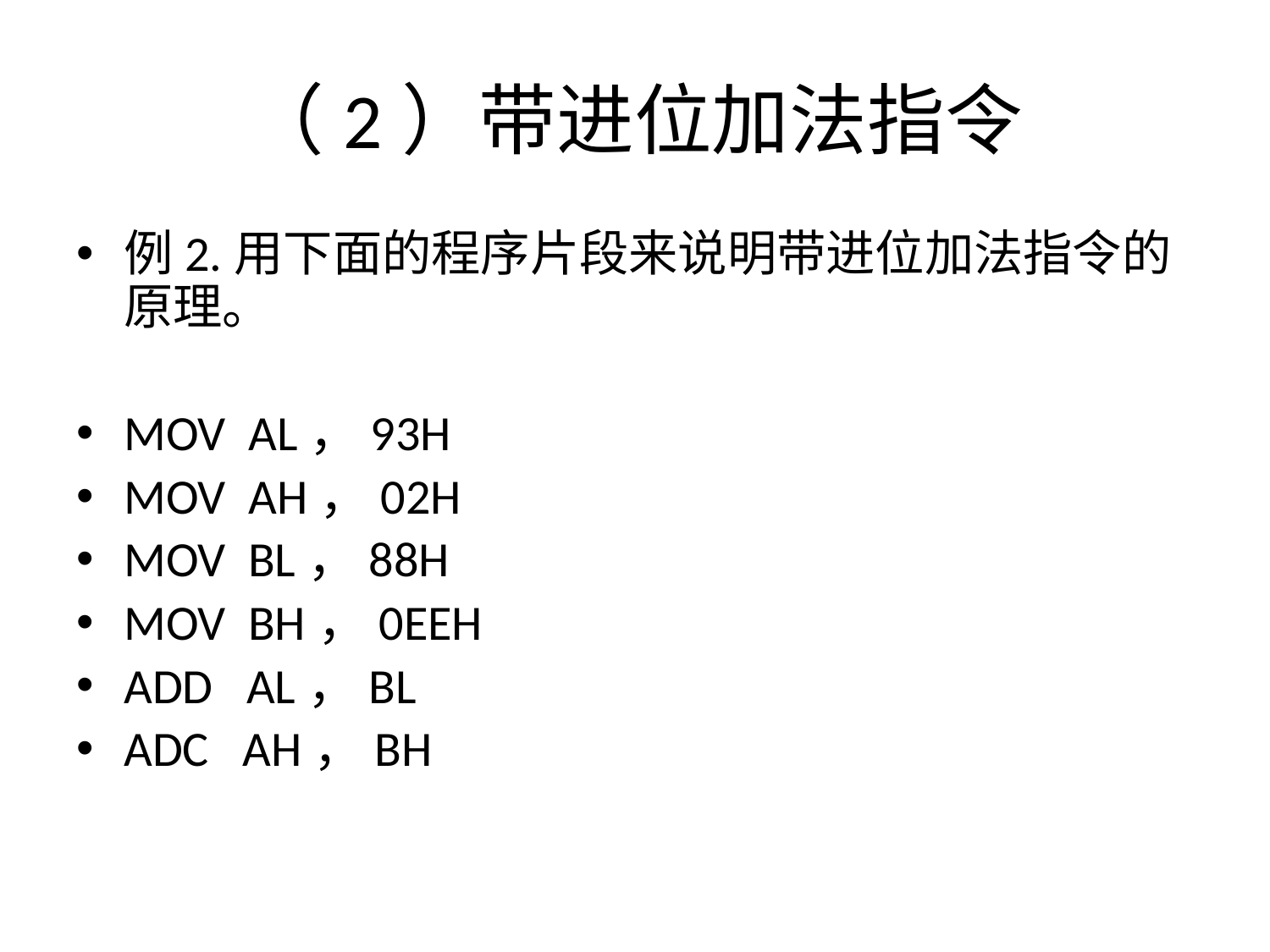

# （2）带进位加法指令
例2.用下面的程序片段来说明带进位加法指令的原理。

MOV  AL，93H
MOV  AH，02H
MOV  BL，88H
MOV  BH，0EEH
ADD   AL，BL
ADC   AH，BH